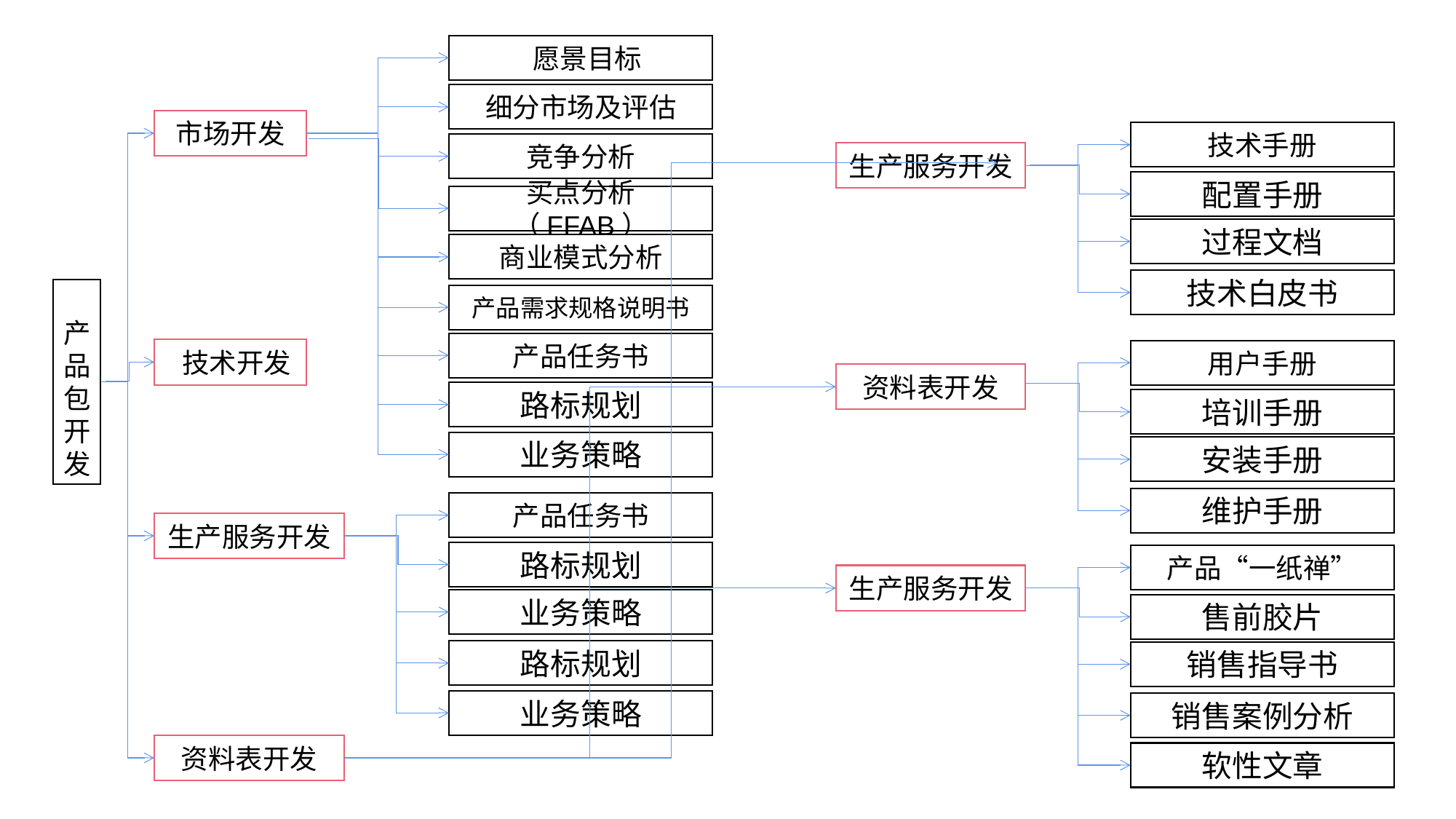

愿景目标
细分市场及评估
市场开发
技术手册
竞争分析
生产服务开发
配置手册
买点分析（FFAB）
过程文档
商业模式分析
技术白皮书
 产品包开发
产品需求规格说明书
产品任务书
 技术开发
用户手册
资料表开发
路标规划
培训手册
业务策略
安装手册
维护手册
产品任务书
生产服务开发
路标规划
产品“一纸禅”
生产服务开发
业务策略
售前胶片
路标规划
销售指导书
业务策略
销售案例分析
资料表开发
软性文章